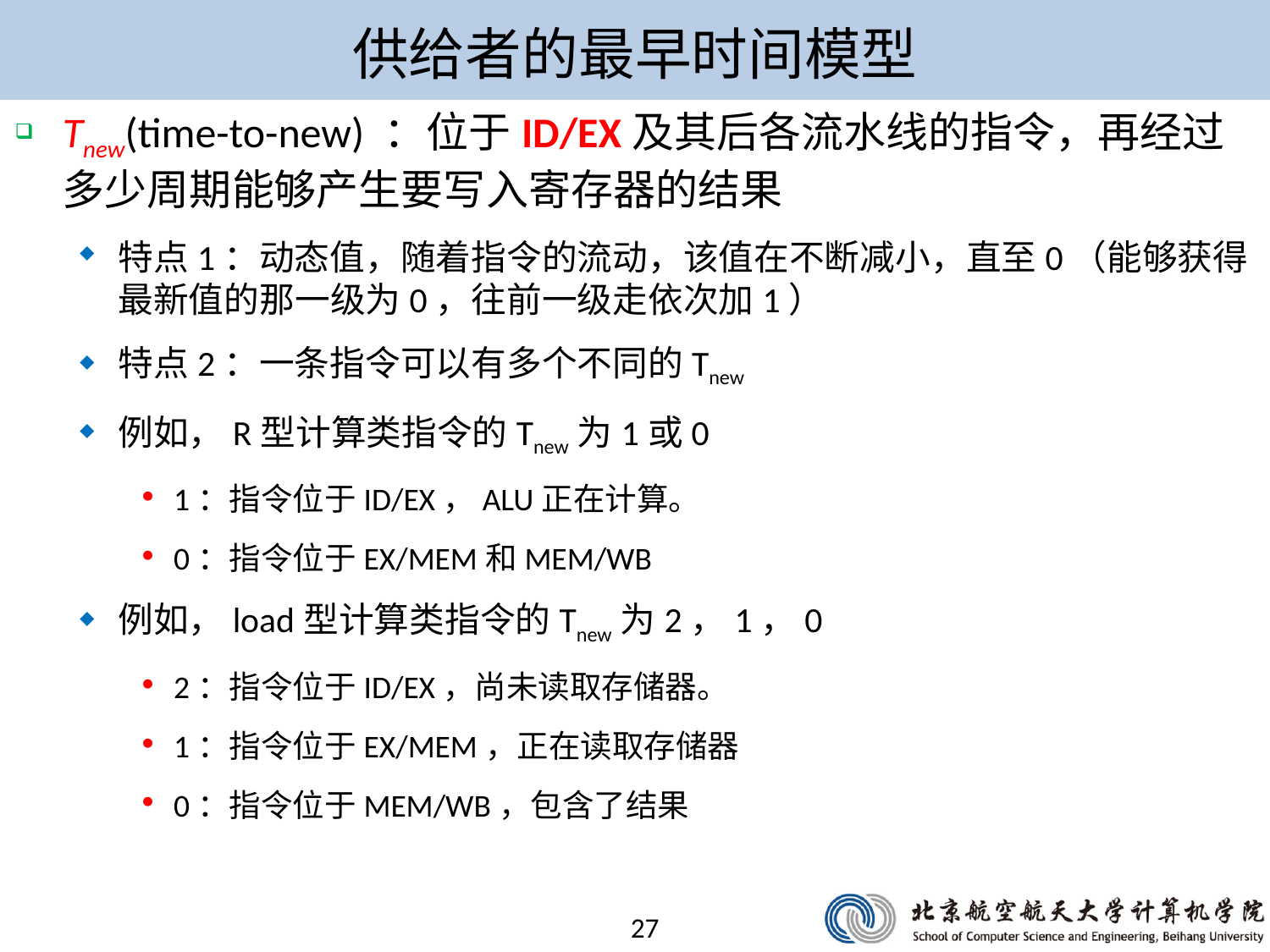

# 供给者的最早时间模型
Tnew(time-to-new) ：位于ID/EX及其后各流水线的指令，再经过多少周期能够产生要写入寄存器的结果
特点1：动态值，随着指令的流动，该值在不断减小，直至0（能够获得最新值的那一级为0，往前一级走依次加1）
特点2：一条指令可以有多个不同的Tnew
例如，R型计算类指令的Tnew为1或0
1：指令位于ID/EX，ALU正在计算。
0：指令位于EX/MEM和MEM/WB
例如，load型计算类指令的Tnew为2，1，0
2：指令位于ID/EX，尚未读取存储器。
1：指令位于EX/MEM，正在读取存储器
0：指令位于MEM/WB，包含了结果
27